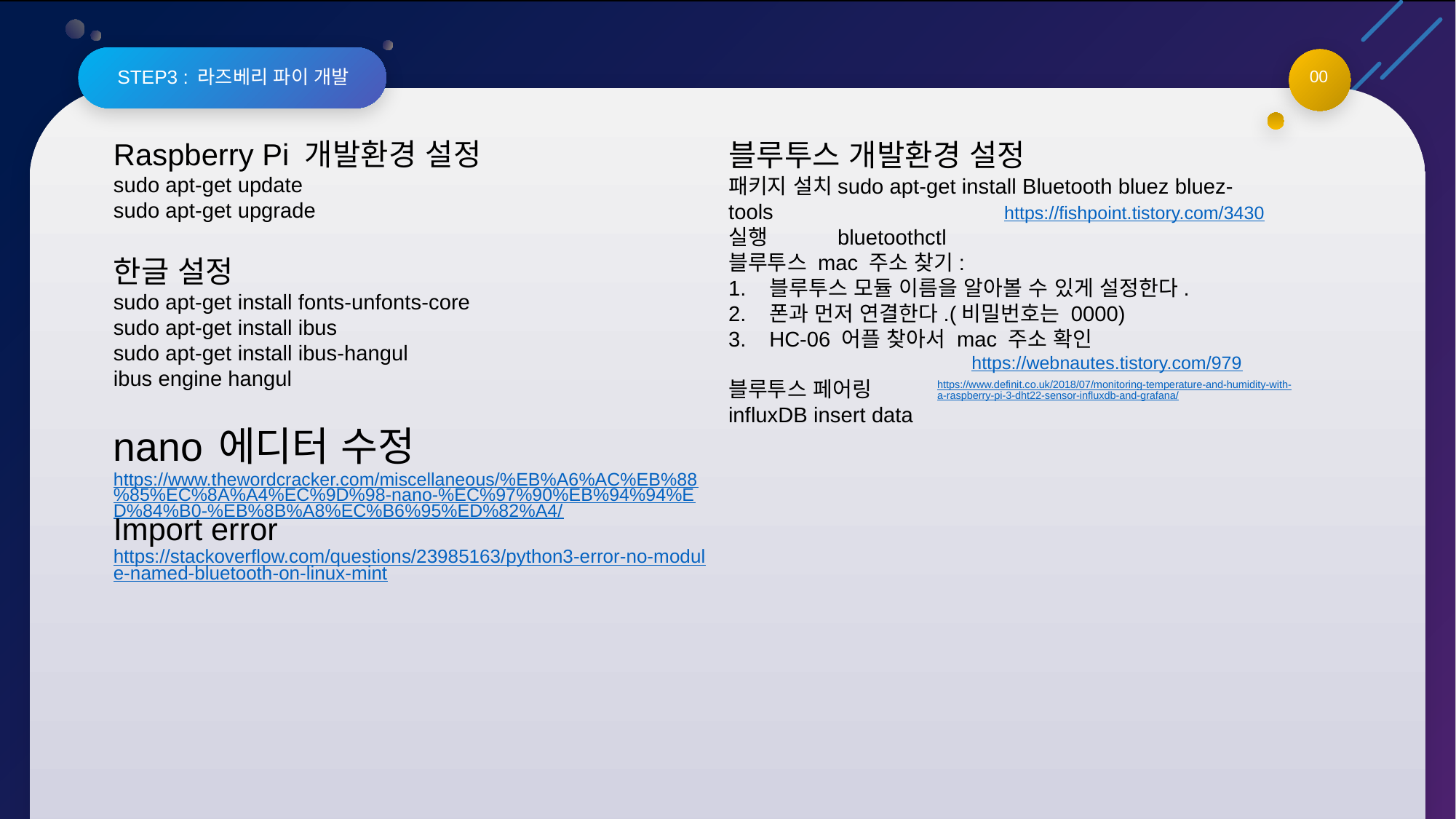

STEP3 : 라즈베리 파이 개발
00
Raspberry Pi 개발환경 설정
sudo apt-get update
sudo apt-get upgrade
블루투스 개발환경 설정
패키지 설치	sudo apt-get install Bluetooth bluez bluez-tools
실행	bluetoothctl
블루투스 mac 주소 찾기:
블루투스 모듈 이름을 알아볼 수 있게 설정한다.
폰과 먼저 연결한다.(비밀번호는 0000)
HC-06 어플 찾아서 mac 주소 확인

블루투스 페어링
influxDB insert data
https://fishpoint.tistory.com/3430
한글 설정
sudo apt-get install fonts-unfonts-core
sudo apt-get install ibus
sudo apt-get install ibus-hangul
ibus engine hangul
https://webnautes.tistory.com/979
https://www.definit.co.uk/2018/07/monitoring-temperature-and-humidity-with-a-raspberry-pi-3-dht22-sensor-influxdb-and-grafana/
nano 에디터 수정
https://www.thewordcracker.com/miscellaneous/%EB%A6%AC%EB%88%85%EC%8A%A4%EC%9D%98-nano-%EC%97%90%EB%94%94%ED%84%B0-%EB%8B%A8%EC%B6%95%ED%82%A4/
Import error
https://stackoverflow.com/questions/23985163/python3-error-no-module-named-bluetooth-on-linux-mint